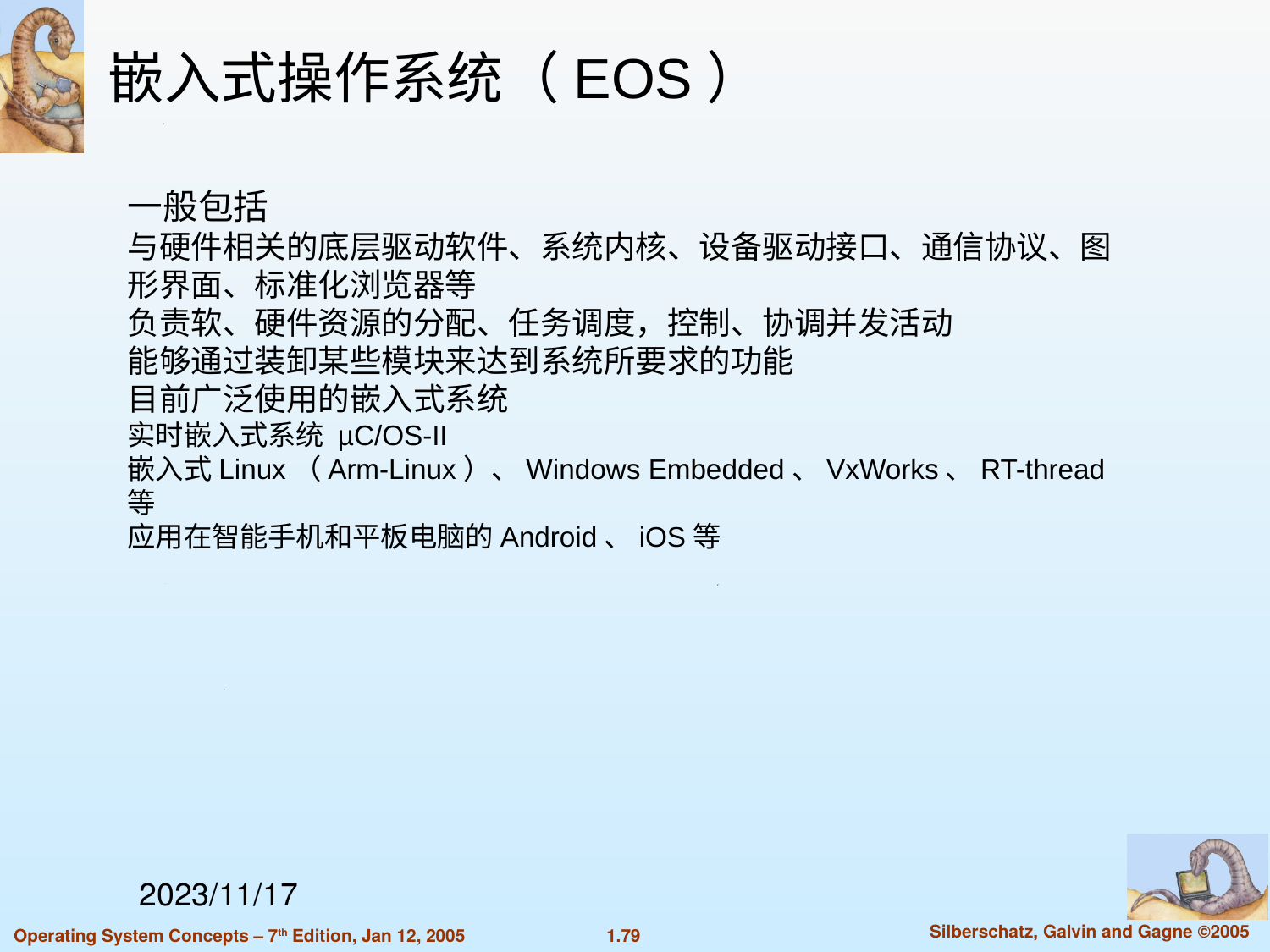

嵌入式操作系统（EOS）
一般包括
与硬件相关的底层驱动软件、系统内核、设备驱动接口、通信协议、图形界面、标准化浏览器等
负责软、硬件资源的分配、任务调度，控制、协调并发活动
能够通过装卸某些模块来达到系统所要求的功能
目前广泛使用的嵌入式系统
实时嵌入式系统 µC/OS-II
嵌入式Linux（Arm-Linux）、Windows Embedded、VxWorks、RT-thread等
应用在智能手机和平板电脑的Android、iOS等

2023/11/17